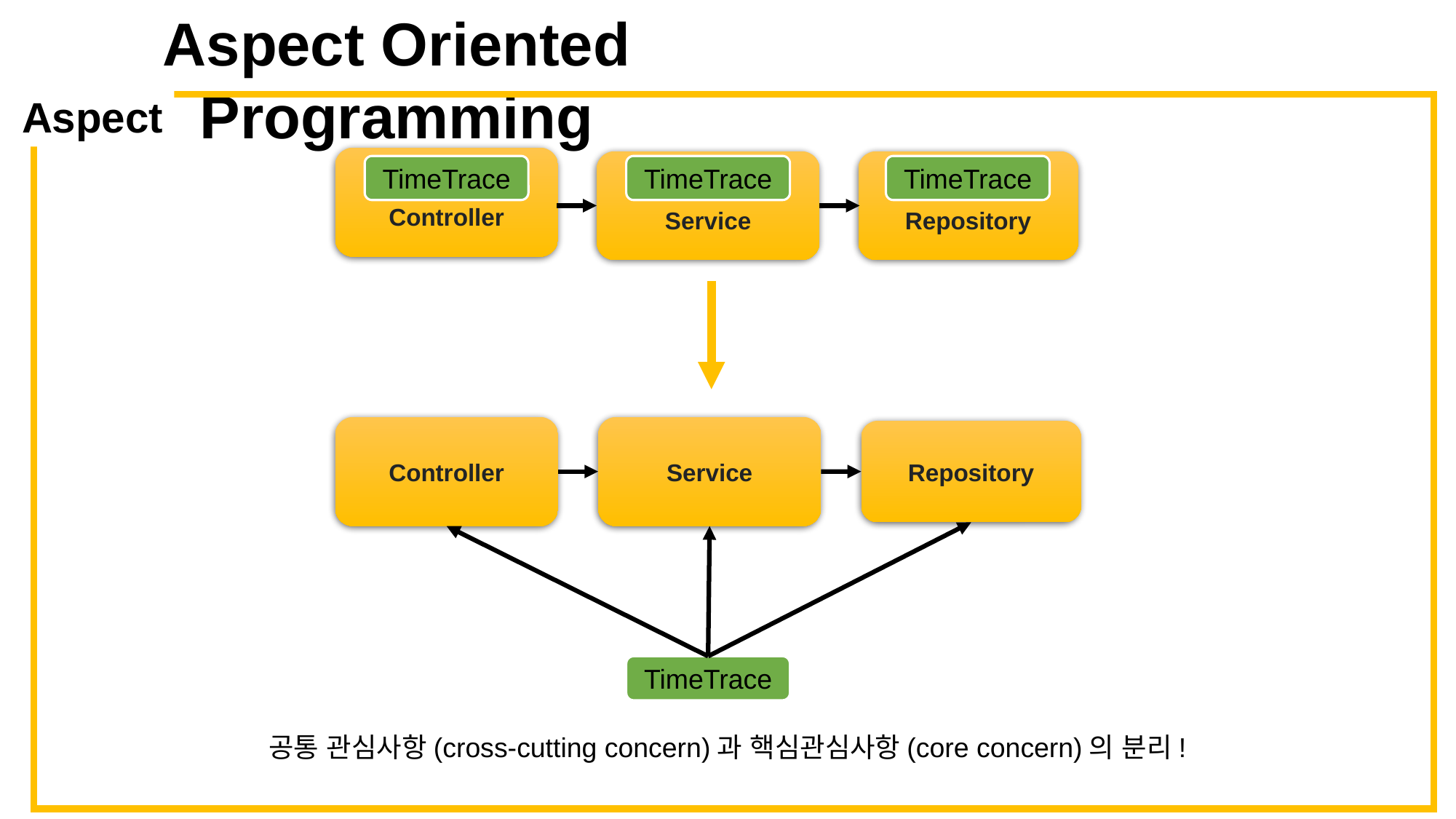

Aspect Oriented Programming
Aspect

Controller

Service

Repository
TimeTrace
TimeTrace
TimeTrace
Controller
Service
Repository
TimeTrace
공통 관심사항(cross-cutting concern)과 핵심관심사항(core concern)의 분리!